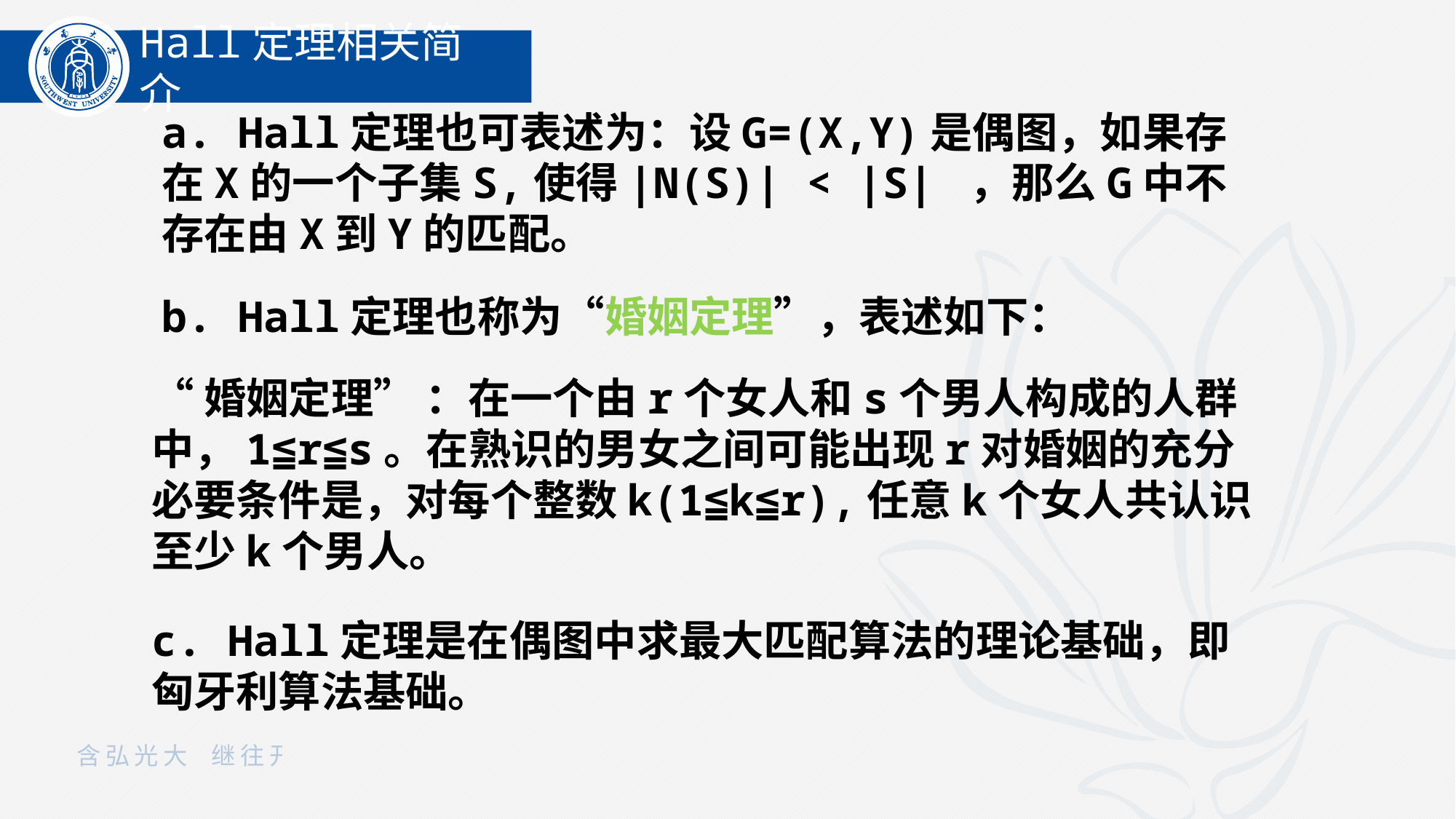

Hall定理相关简介
a. Hall定理也可表述为：设G=(X,Y)是偶图，如果存在X的一个子集S,使得|N(S)| < |S| ，那么G中不存在由X到Y的匹配。
b. Hall定理也称为“婚姻定理”，表述如下：
“婚姻定理” ：在一个由r个女人和s个男人构成的人群中，1≦r≦s。在熟识的男女之间可能出现r对婚姻的充分必要条件是，对每个整数k(1≦k≦r),任意k个女人共认识至少k个男人。
c. Hall定理是在偶图中求最大匹配算法的理论基础，即匈牙利算法基础。